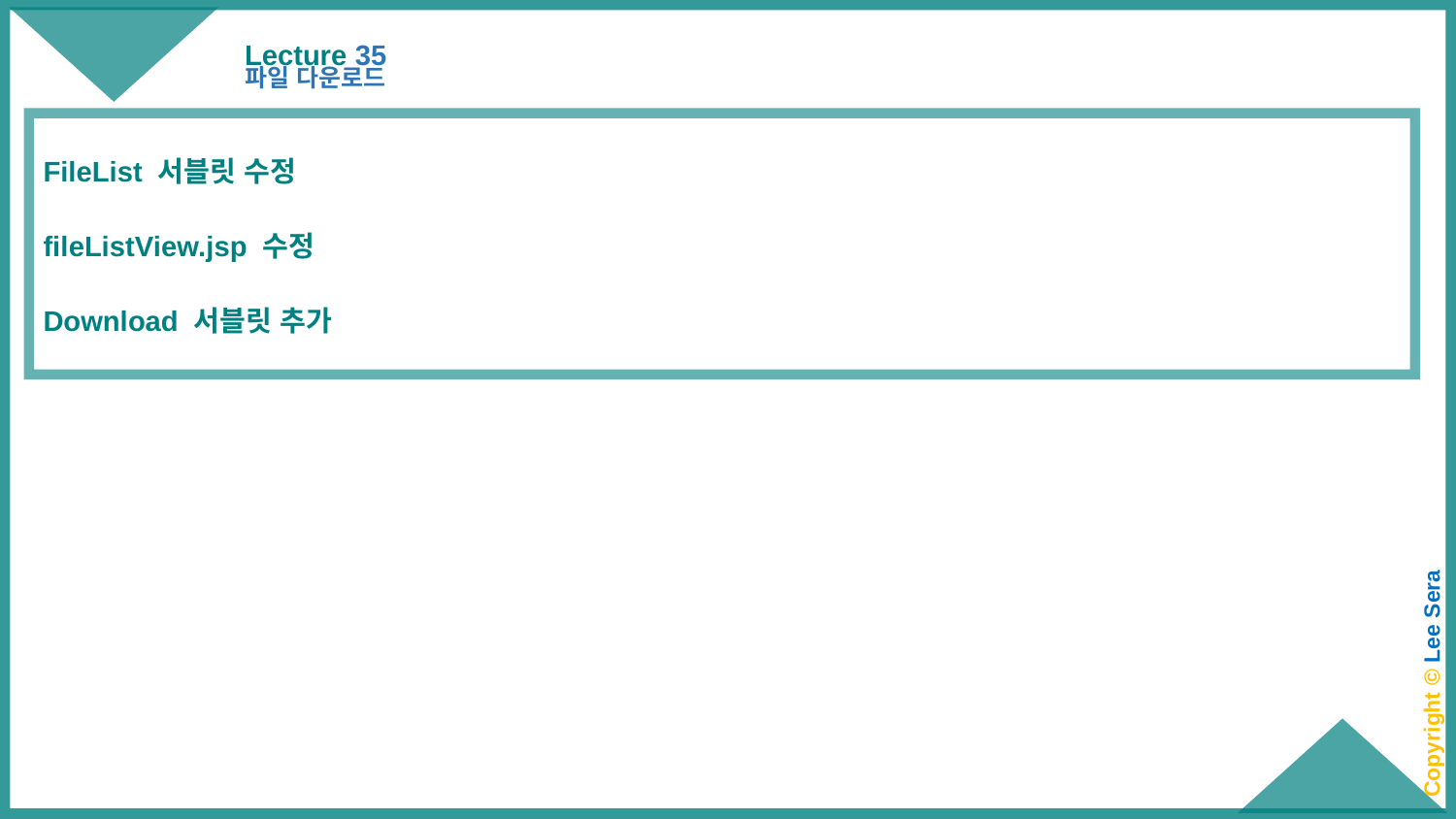

# Lecture 35
파일 다운로드
FileList 서블릿 수정

fileListView.jsp 수정

Download 서블릿 추가
Copyright © Lee Sera